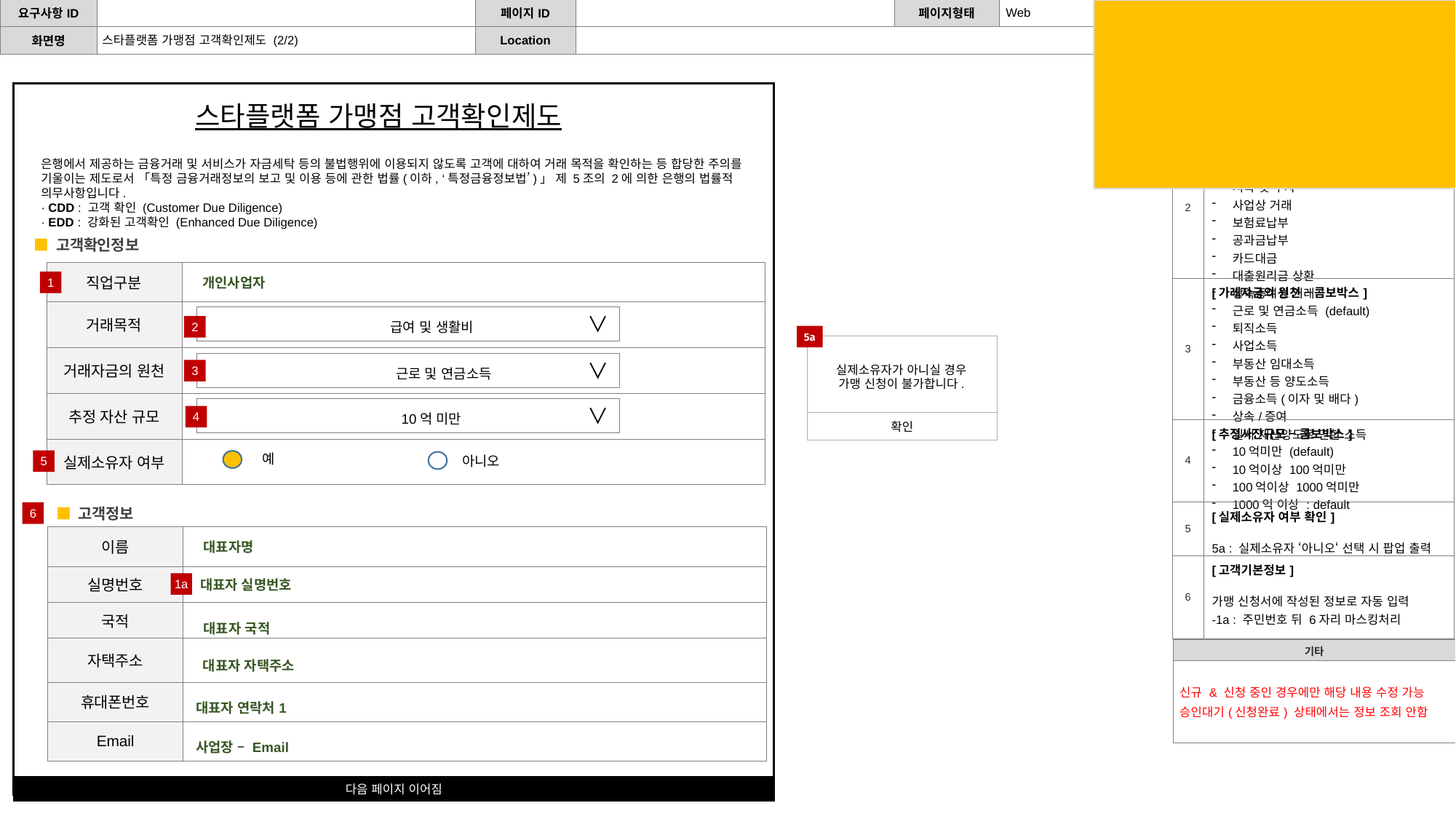

Web
박세곤
스타플랫폼 가맹점 고객확인제도 (2/2)
| Description |  |
| --- | --- |
| CDD 대상인 경우만 보이는 화면 |  |
| 1 | Defualt : 개인사업자 \*수정불가 |
| 2 | [거래목적 선택 – 콤보박스] 급여 및 생활비 (default) 저축 및 투자 사업상 거래 보험료납부 공과금납부 카드대금 대출원리금 상환 상속증여성 거래 |
| 3 | [가레자금의 원천 – 콤보박스] 근로 및 연금소득 (default) 퇴직소득 사업소득 부동산 임대소득 부동산 등 양도소득 금융소득(이자 및 배다) 상속/증여 일시 재산양도로 인한 소득 |
| 4 | [추정사잔규모 – 콤보박스] 10억미만 (default) 10억이상 100억미만 100억이상 1000억미만 1000억 이상 : default |
| 5 | [실제소유자 여부 확인] 5a : 실제소유자 ‘아니오‘ 선택 시 팝업 출력 |
| 6 | [고객기본정보] 가맹 신청서에 작성된 정보로 자동 입력 -1a : 주민번호 뒤 6자리 마스킹처리 |

스타플랫폼 가맹점 고객확인제도
은행에서 제공하는 금융거래 및 서비스가 자금세탁 등의 불법행위에 이용되지 않도록 고객에 대하여 거래 목적을 확인하는 등 합당한 주의를 기울이는 제도로서 「특정 금융거래정보의 보고 및 이용 등에 관한 법률(이하, ‘특정금융정보법’)」 제 5조의 2에 의한 은행의 법률적 의무사항입니다.
· CDD : 고객 확인 (Customer Due Diligence)
· EDD : 강화된 고객확인 (Enhanced Due Diligence)
■ 고객확인정보
| 직업구분 | 개인사업자 |
| --- | --- |
| 거래목적 |  |
| 거래자금의 원천 |  |
| 추정 자산 규모 |  |
| 실제소유자 여부 |  |
1
급여 및 생활비                   ∨
2
5a

실제소유자가 아니실 경우
가맹 신청이 불가합니다.
확인
      근로 및 연금소득                ∨
3
10억 미만                     ∨
4
예
아니오
5

■ 고객정보
6
| 이름 | 대표자명 |
| --- | --- |
| 실명번호 | 대표자 실명번호 |
| 국적 | 대표자 국적 |
| 자택주소 | 대표자 자택주소 |
| 휴대폰번호 | 대표자 연락처1 |
| Email | 사업장 – Email |
1a
| 기타 |  |
| --- | --- |
| 신규 & 신청 중인 경우에만 해당 내용 수정 가능 승인대기(신청완료) 상태에서는 정보 조회 안함 |  |
다음 페이지 이어짐